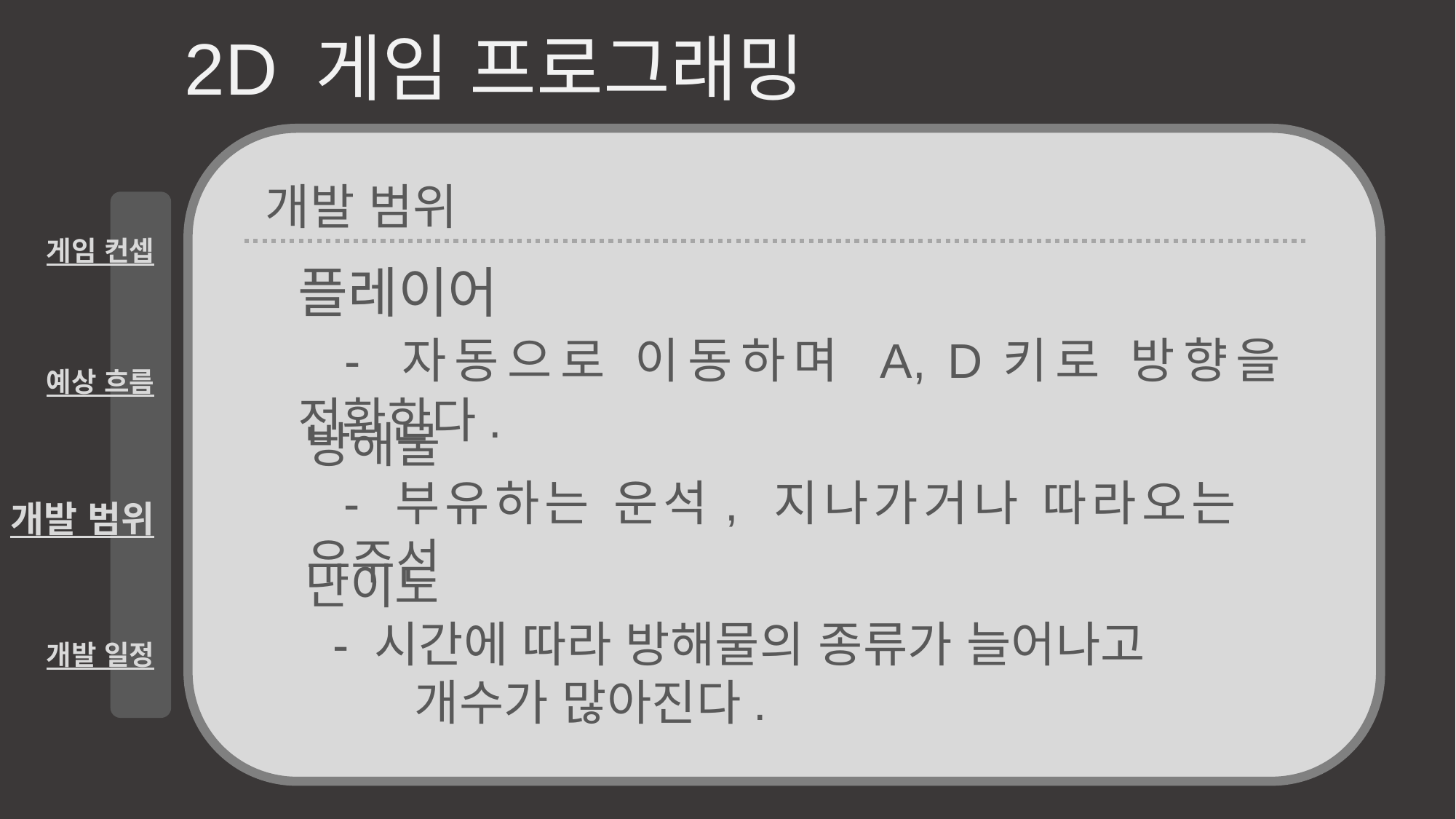

2D 게임 프로그래밍

개발 범위

게임 컨셉

예상 흐름

개발 범위

개발 일정
플레이어
  - 자동으로 이동하며 A, D키로 방향을 전환한다.
방해물
  - 부유하는 운석, 지나가거나 따라오는 우주선
난이도
  - 시간에 따라 방해물의 종류가 늘어나고
	개수가 많아진다.